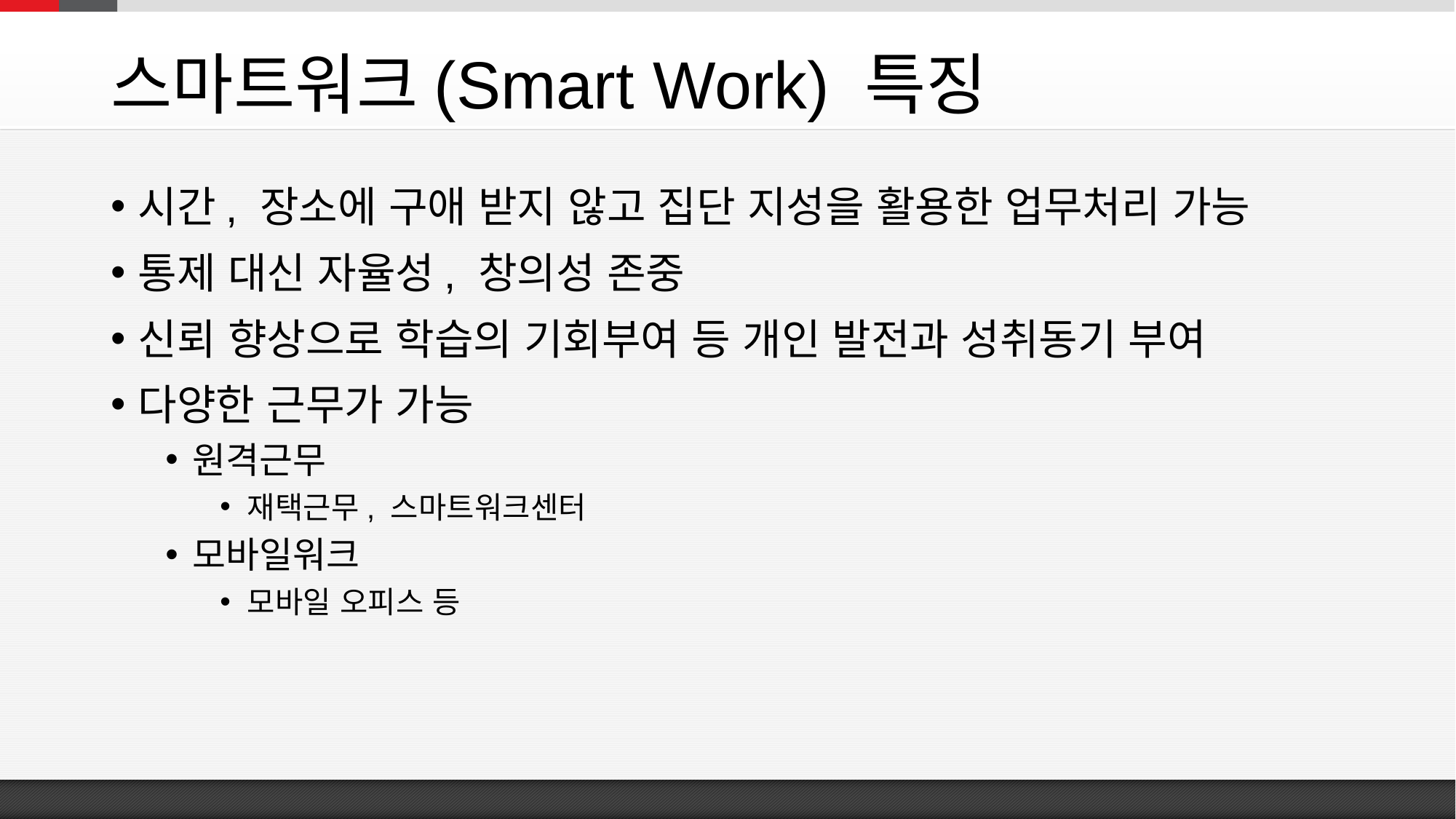

# 스마트워크(Smart Work) 특징
시간, 장소에 구애 받지 않고 집단 지성을 활용한 업무처리 가능
통제 대신 자율성, 창의성 존중
신뢰 향상으로 학습의 기회부여 등 개인 발전과 성취동기 부여
다양한 근무가 가능
원격근무
재택근무, 스마트워크센터
모바일워크
모바일 오피스 등